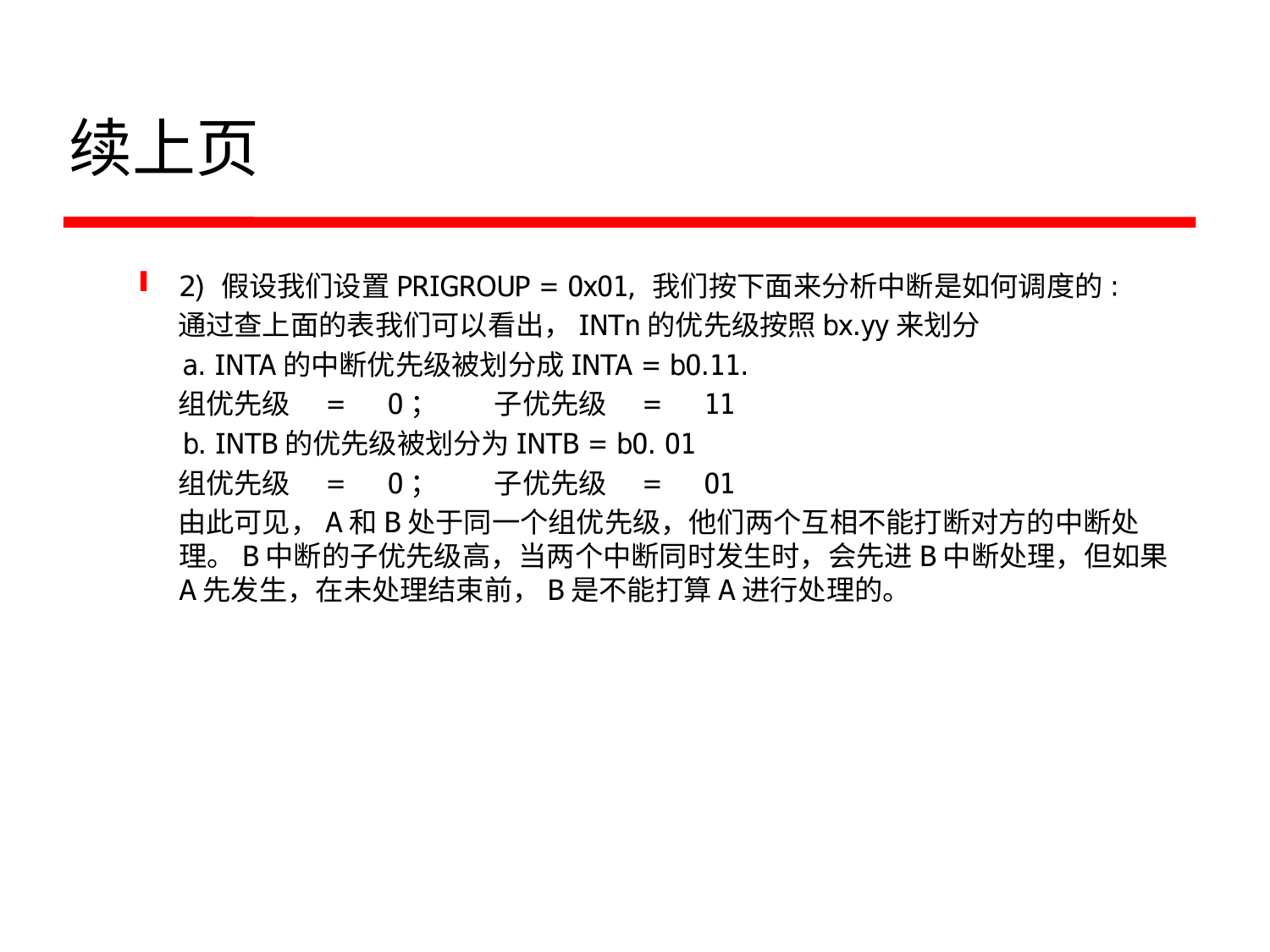

# 续上页
2) 假设我们设置PRIGROUP = 0x01, 我们按下面来分析中断是如何调度的:
     通过查上面的表我们可以看出，INTn的优先级按照bx.yy来划分
     a. INTA的中断优先级被划分成INTA = b0.11.
     组优先级　=　0；　　子优先级　=　11
     b. INTB的优先级被划分为INTB = b0. 01
     组优先级　=　0；　　子优先级　=　01
     由此可见，A和B处于同一个组优先级，他们两个互相不能打断对方的中断处理。B中断的子优先级高，当两个中断同时发生时，会先进B中断处理，但如果A先发生，在未处理结束前，B是不能打算A进行处理的。